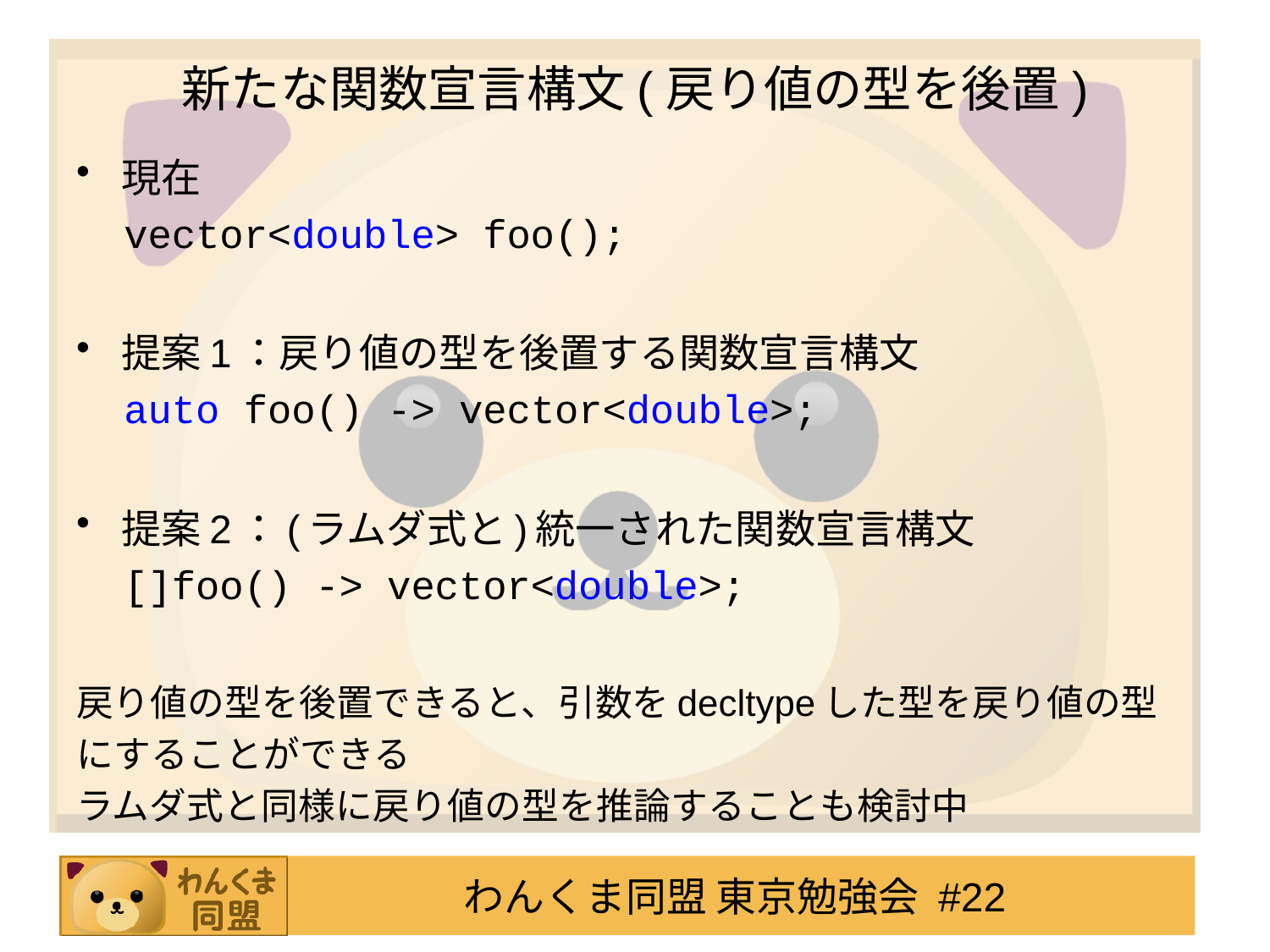

# 新たな関数宣言構文(戻り値の型を後置)
現在
  vector<double> foo();

提案1：戻り値の型を後置する関数宣言構文
  auto foo() -> vector<double>;

提案2：(ラムダ式と)統一された関数宣言構文
  []foo() -> vector<double>;

戻り値の型を後置できると、引数をdecltypeした型を戻り値の型
にすることができる
ラムダ式と同様に戻り値の型を推論することも検討中